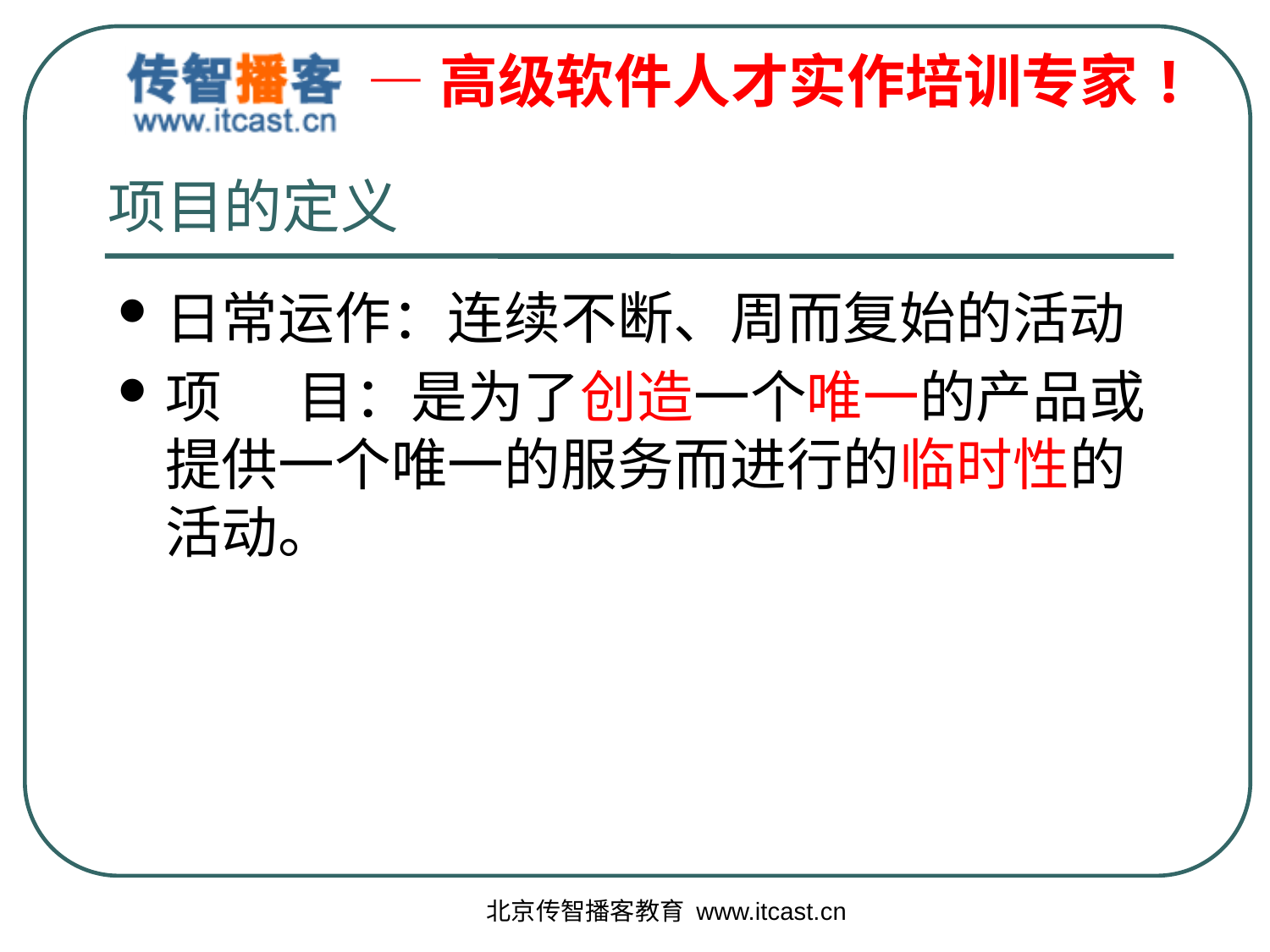

# 项目的定义
日常运作：连续不断、周而复始的活动
项      目：是为了创造一个唯一的产品或提供一个唯一的服务而进行的临时性的活动。
北京传智播客教育 www.itcast.cn